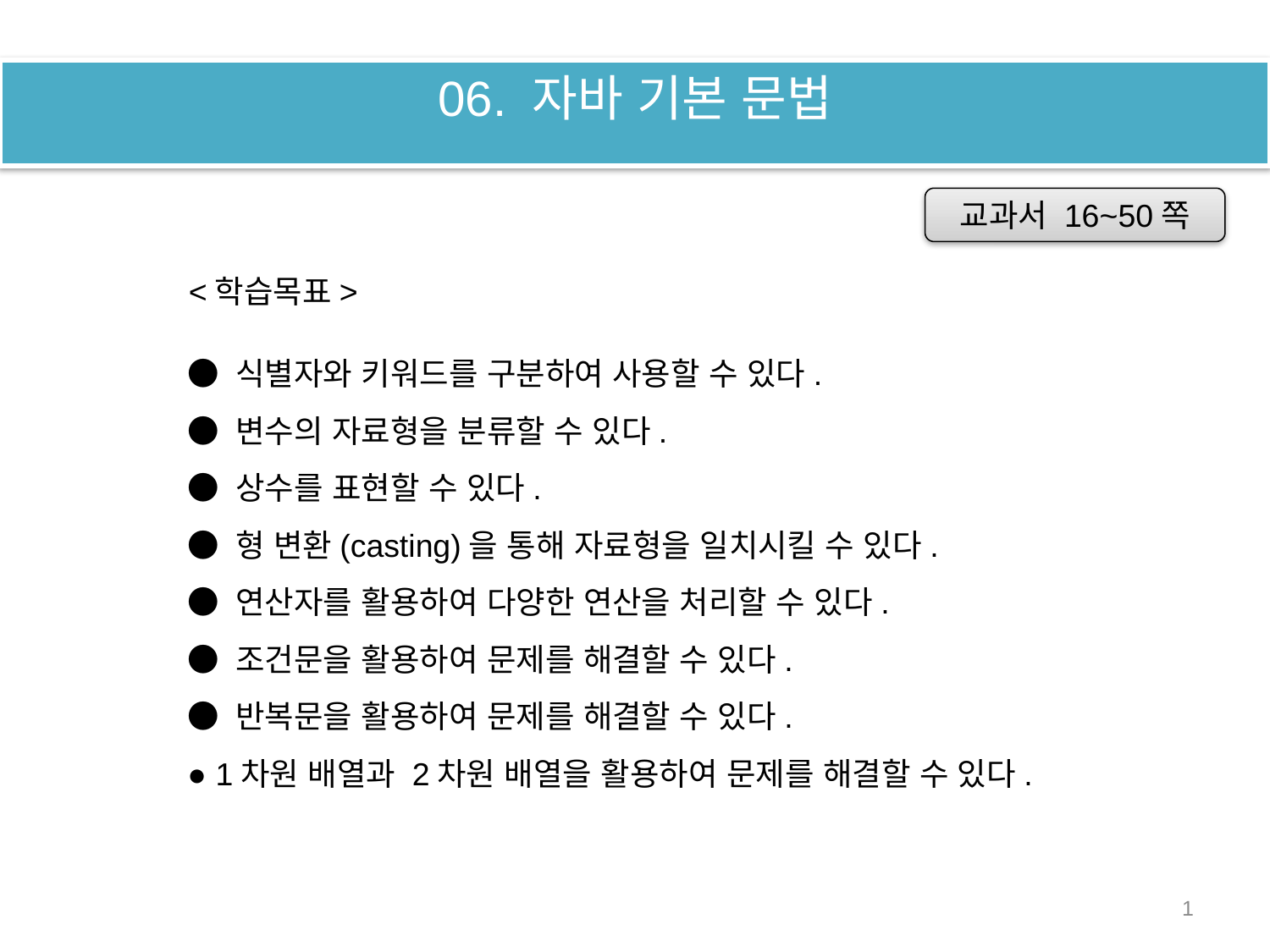

06. 자바 기본 문법
교과서 16~50쪽
<학습목표>
● 식별자와 키워드를 구분하여 사용할 수 있다.
● 변수의 자료형을 분류할 수 있다.
● 상수를 표현할 수 있다.
● 형 변환(casting)을 통해 자료형을 일치시킬 수 있다.
● 연산자를 활용하여 다양한 연산을 처리할 수 있다.
● 조건문을 활용하여 문제를 해결할 수 있다.
● 반복문을 활용하여 문제를 해결할 수 있다.
● 1차원 배열과 2차원 배열을 활용하여 문제를 해결할 수 있다.
1